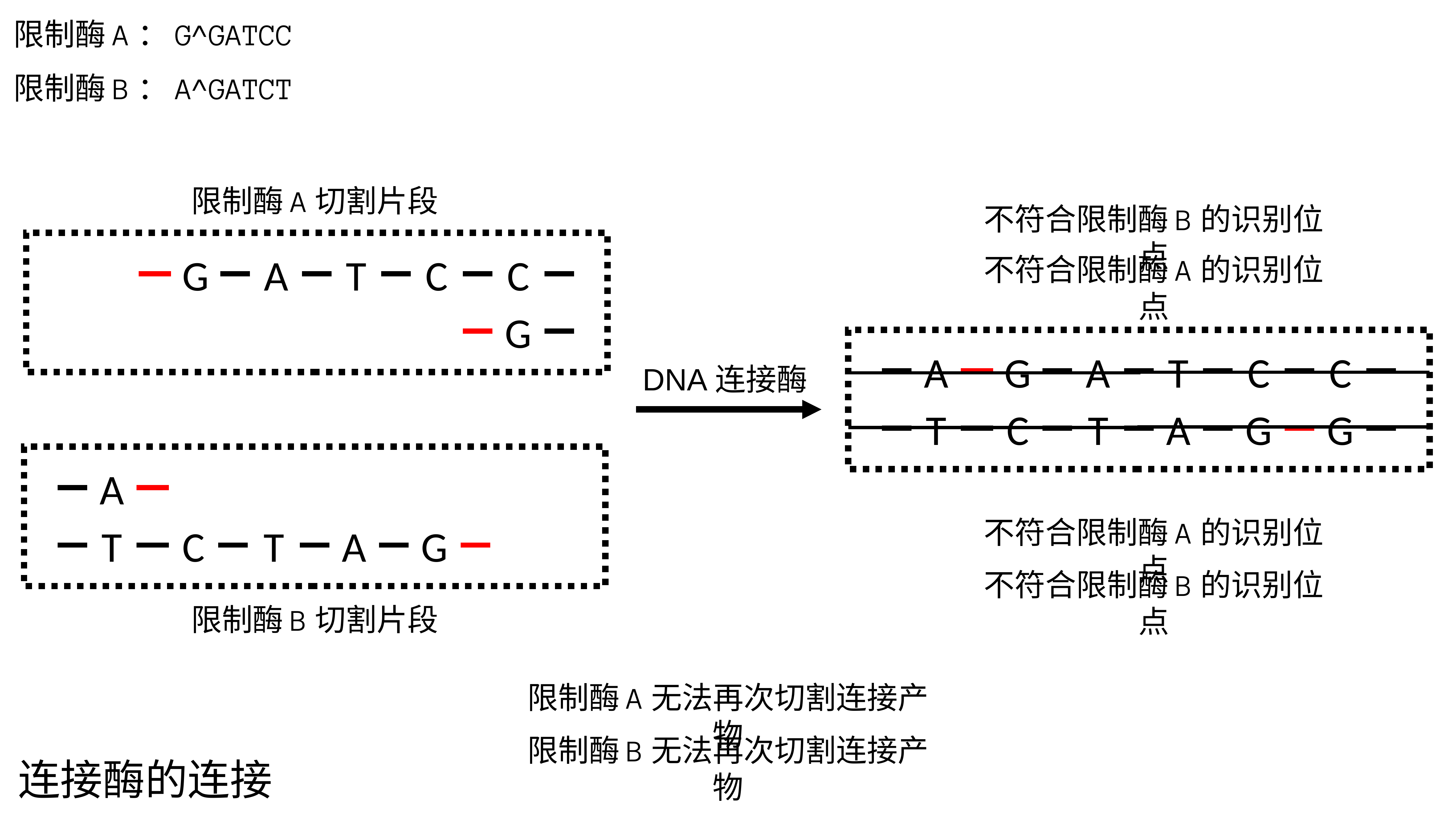

限制酶A：G^GATCC
限制酶B：A^GATCT
限制酶A切割片段
不符合限制酶B的识别位点

G
A
T
C
C
G
不符合限制酶A的识别位点

A
G
A
T
C
C
DNA连接酶
T
C
T
A
G
G

A
T
C
T
A
G
不符合限制酶A的识别位点
不符合限制酶B的识别位点
限制酶B切割片段
限制酶A无法再次切割连接产物
限制酶B无法再次切割连接产物
连接酶的连接